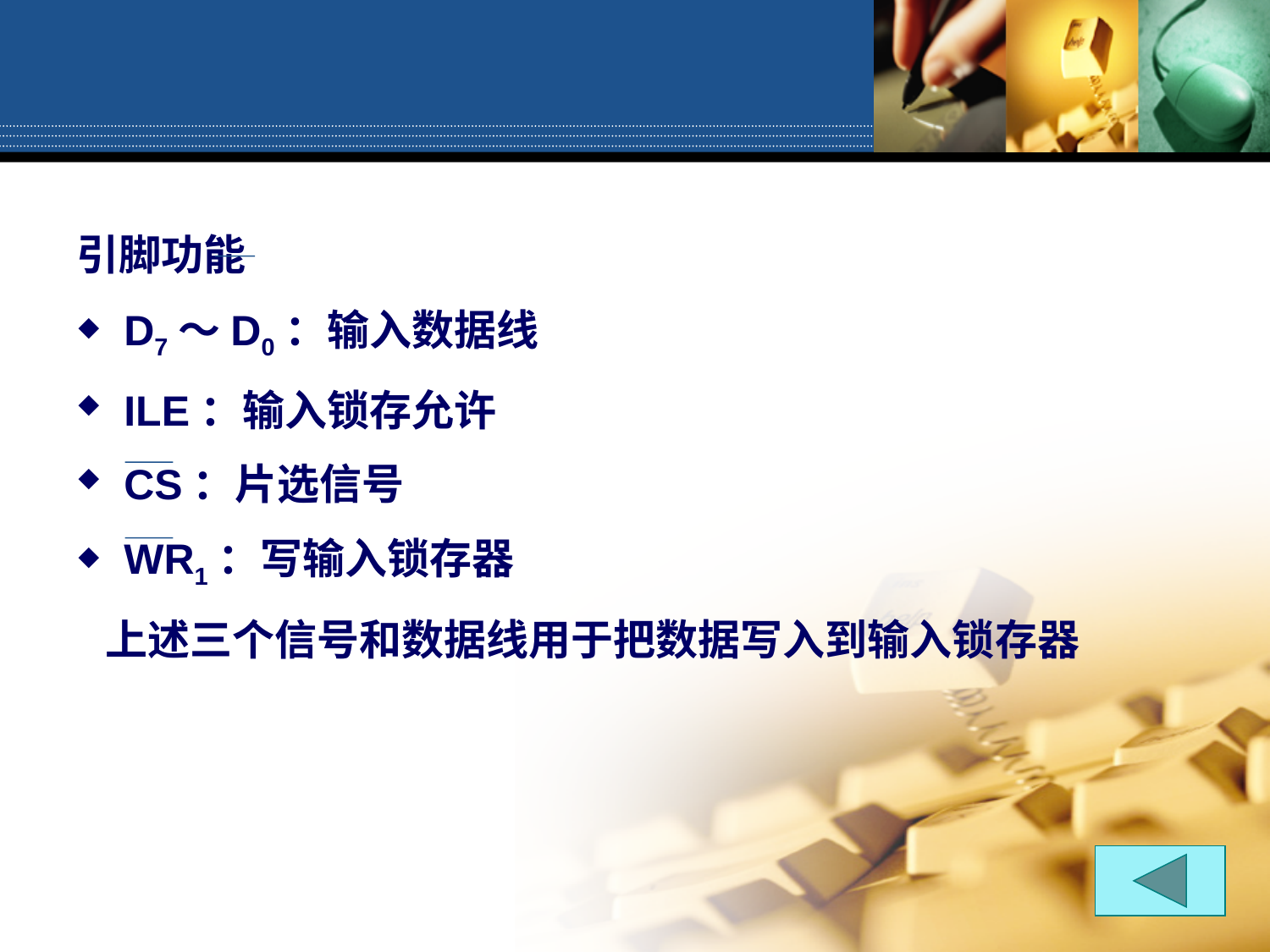

引脚功能
D7～D0：输入数据线
ILE：输入锁存允许
CS：片选信号
WR1：写输入锁存器
  上述三个信号和数据线用于把数据写入到输入锁存器